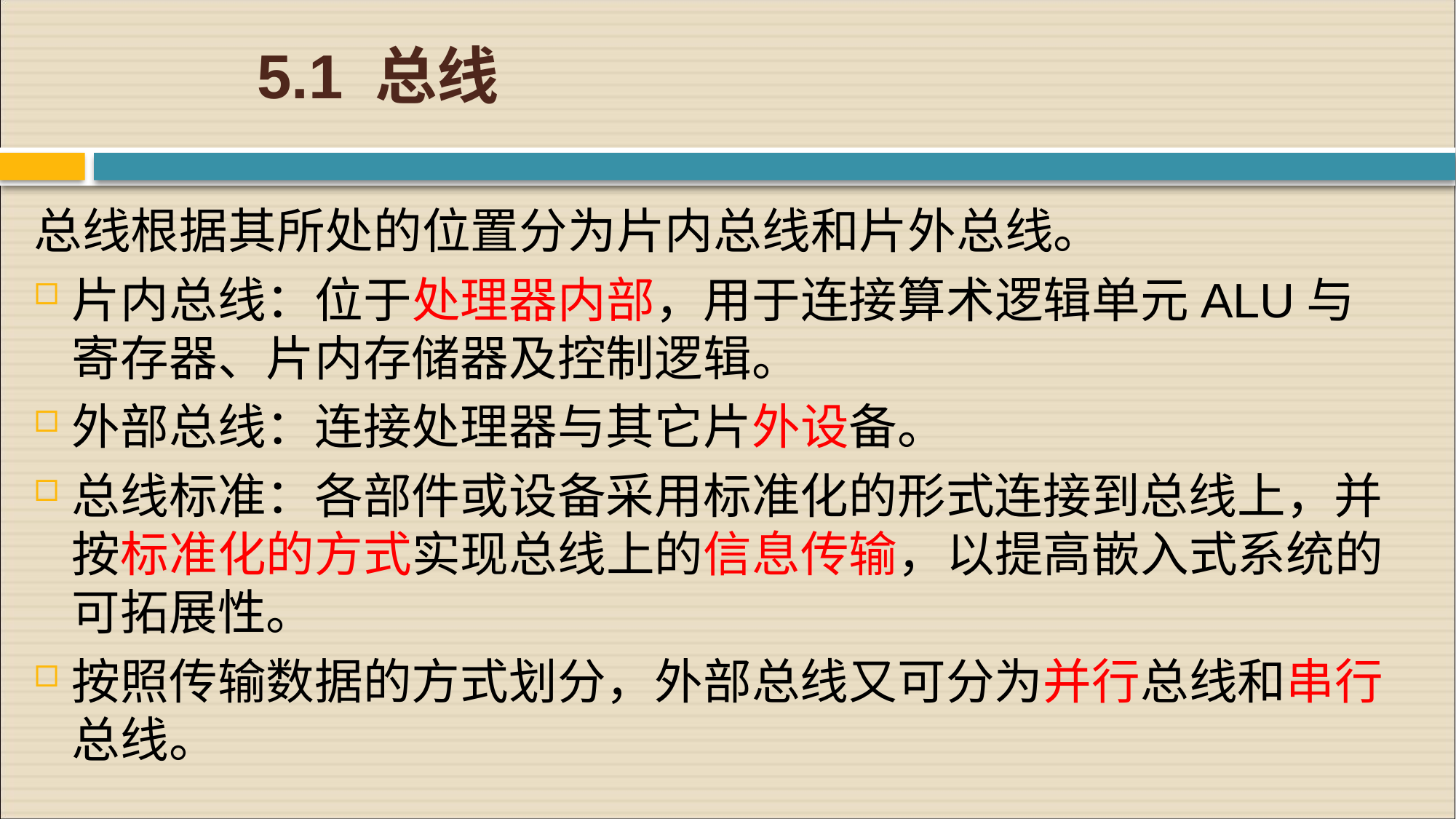

# 5.1 总线
总线根据其所处的位置分为片内总线和片外总线。
片内总线：位于处理器内部，用于连接算术逻辑单元ALU与寄存器、片内存储器及控制逻辑。
外部总线：连接处理器与其它片外设备。
总线标准：各部件或设备采用标准化的形式连接到总线上，并按标准化的方式实现总线上的信息传输，以提高嵌入式系统的可拓展性。
按照传输数据的方式划分，外部总线又可分为并行总线和串行总线。